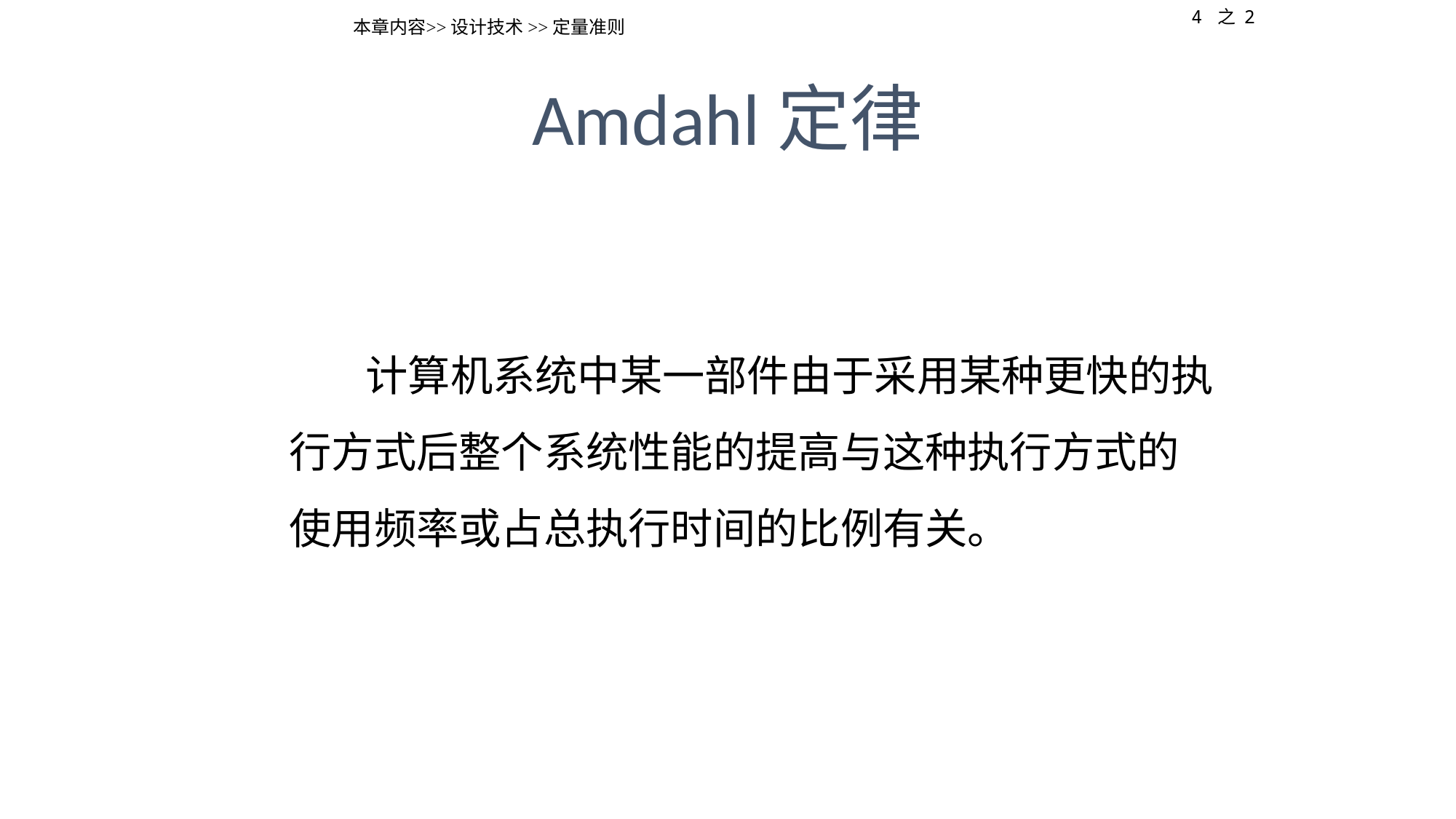

4 之 2
本章内容>>设计技术>>定量准则
# Amdahl定律
       计算机系统中某一部件由于采用某种更快的执行方式后整个系统性能的提高与这种执行方式的使用频率或占总执行时间的比例有关。